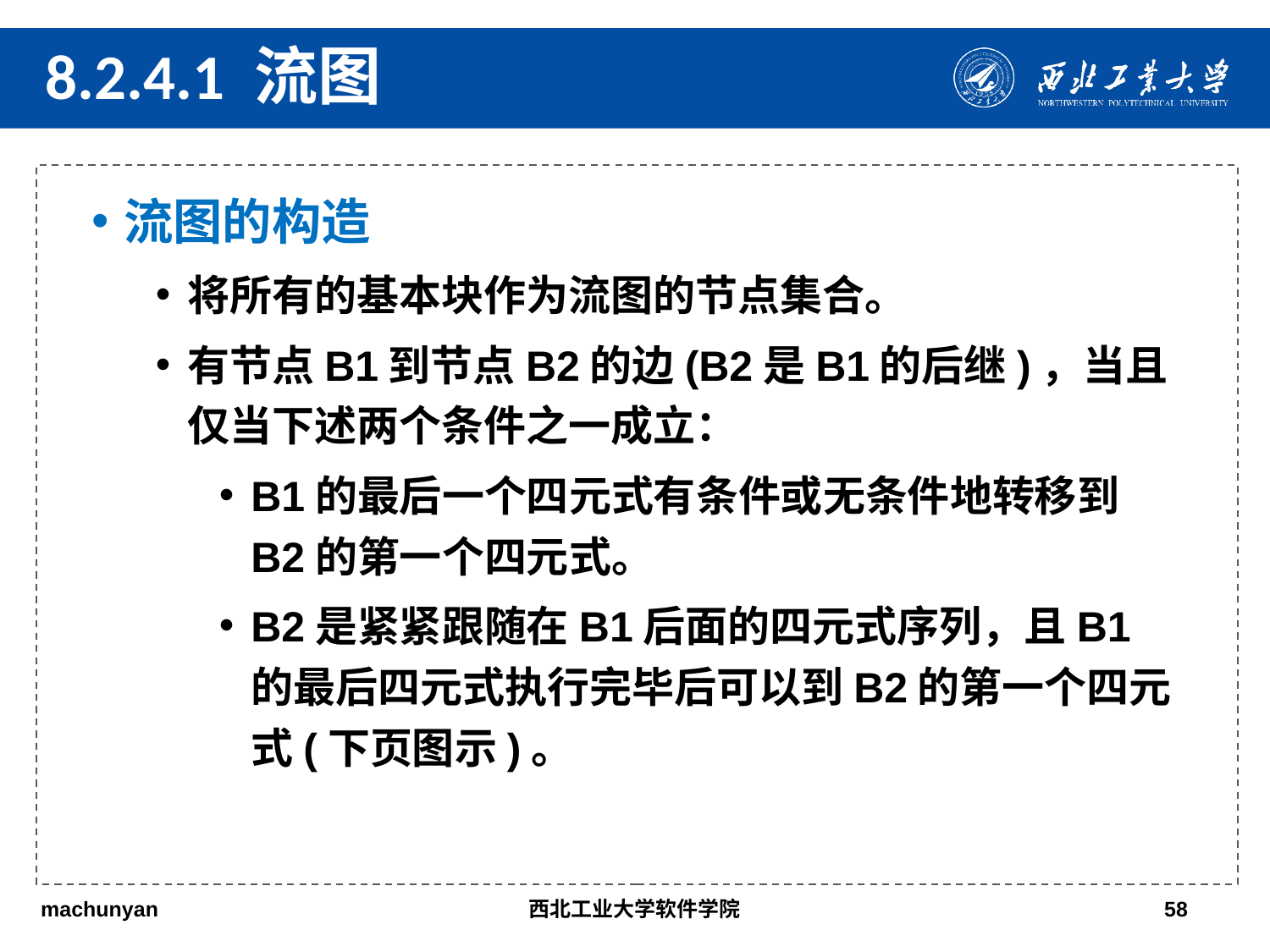

8.2.4.1 流图
流图的构造
将所有的基本块作为流图的节点集合。
有节点B1到节点B2的边(B2是B1的后继)，当且仅当下述两个条件之一成立：
B1的最后一个四元式有条件或无条件地转移到B2的第一个四元式。
B2是紧紧跟随在B1后面的四元式序列，且B1的最后四元式执行完毕后可以到B2的第一个四元式(下页图示)。